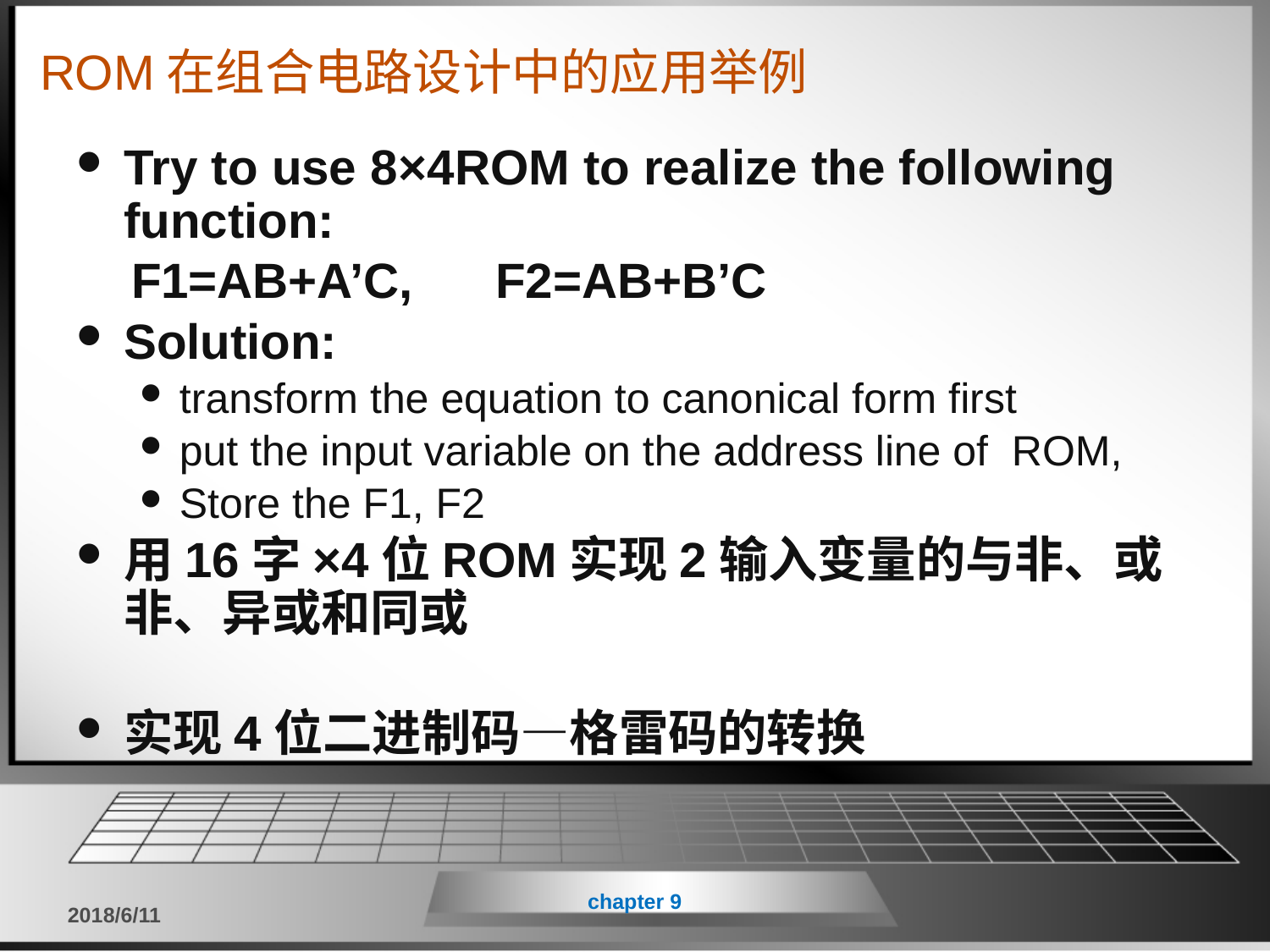

# ROM在组合电路设计中的应用举例
Try to use 8×4ROM to realize the following function:
    F1=AB+A’C,      F2=AB+B’C
Solution:
transform the equation to canonical form first
put the input variable on the address line of  ROM,
Store the F1, F2
用16字×4位ROM实现2输入变量的与非、或非、异或和同或

实现4位二进制码—格雷码的转换
chapter 9
2018/6/11